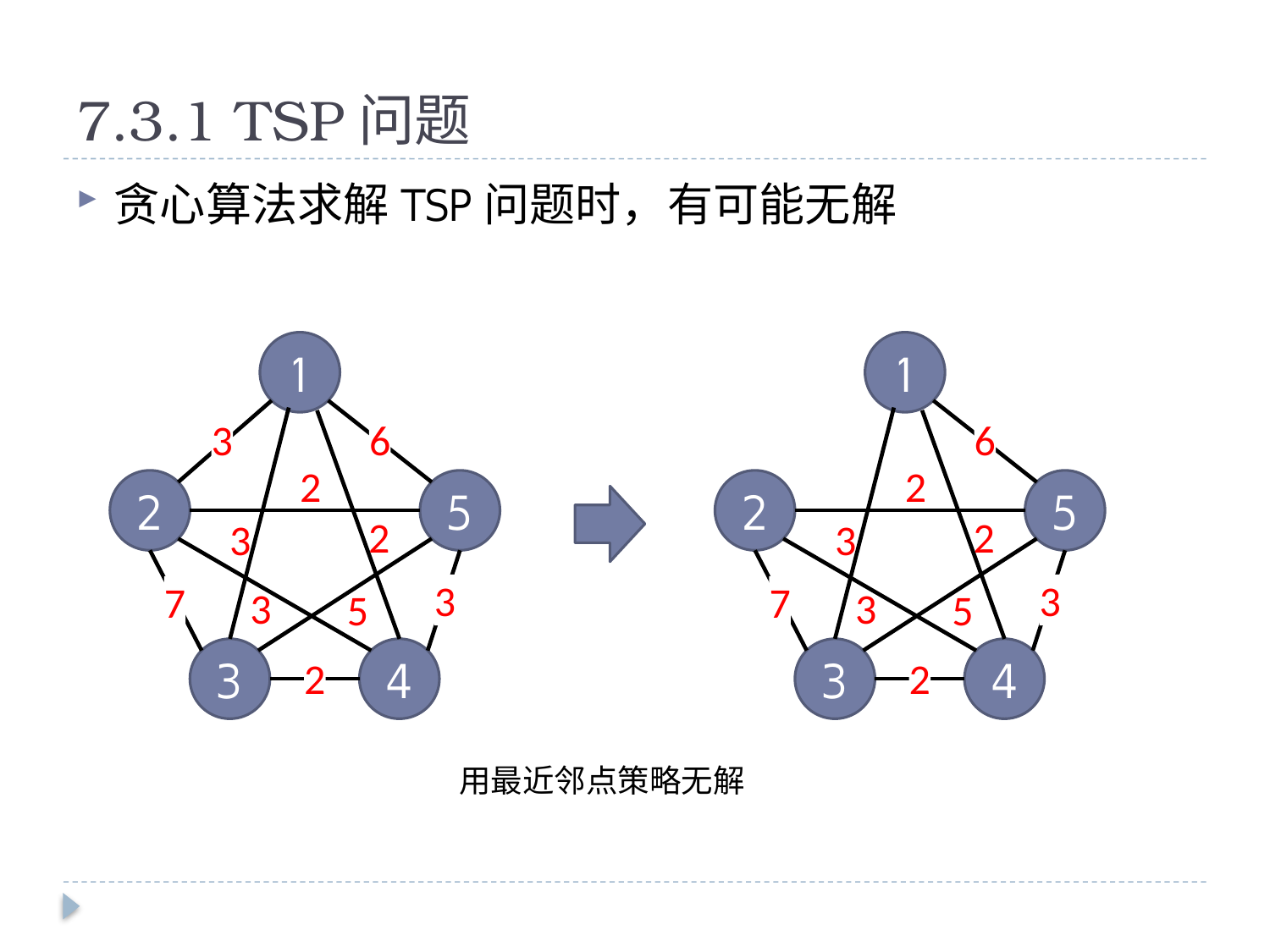

# 7.3.1 TSP问题
贪心算法求解TSP问题时，有可能无解
1
3
6
2
2
5
2
3
3
7
3
5
3
4
2
1
6
2
2
5
2
3
3
7
3
5
3
4
2

用最近邻点策略无解